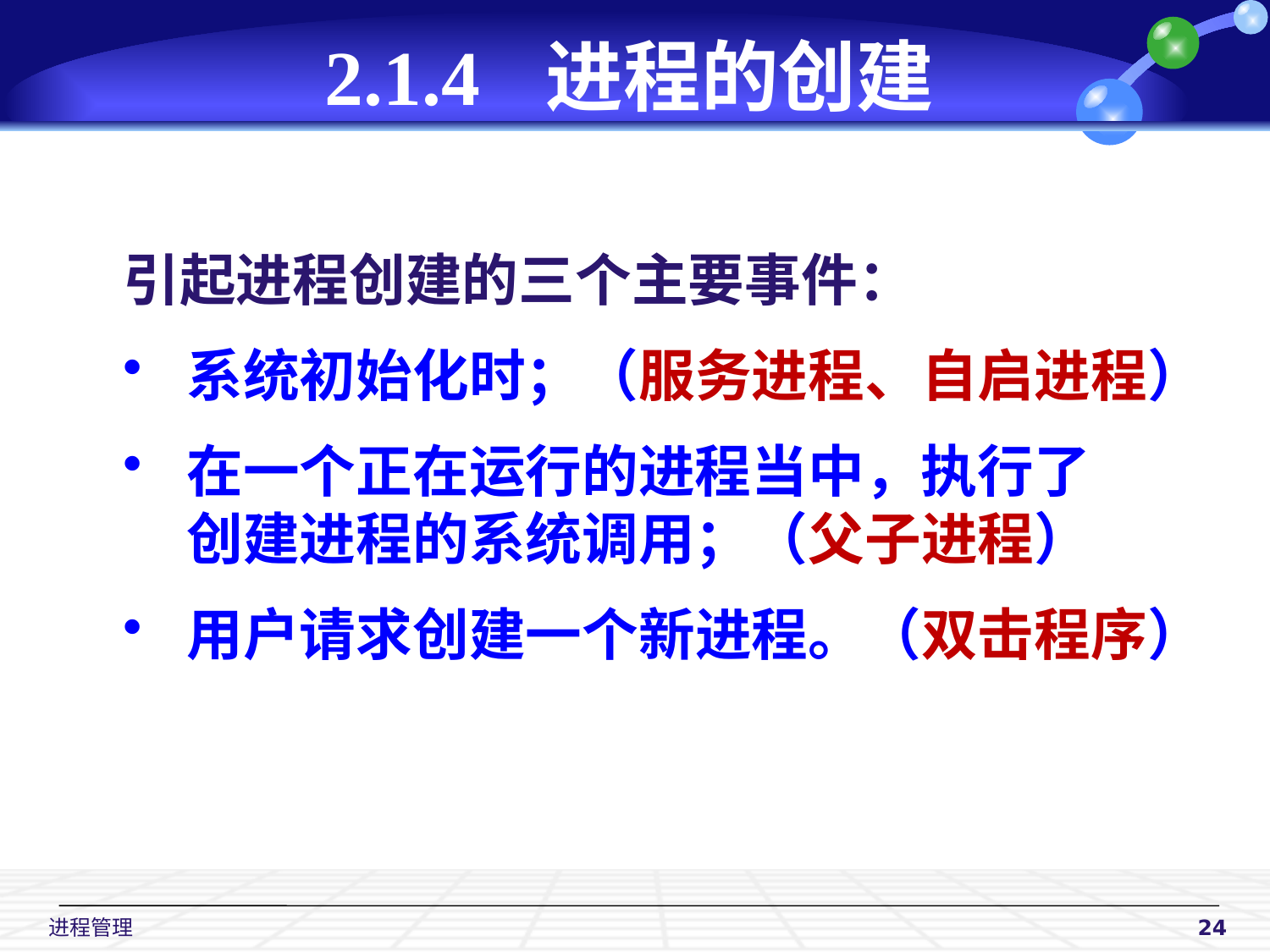

# 2.1.4 进程的创建
引起进程创建的三个主要事件：
系统初始化时；（服务进程、自启进程）
在一个正在运行的进程当中，执行了
创建进程的系统调用；（父子进程）
用户请求创建一个新进程。（双击程序）
   进程管理
24